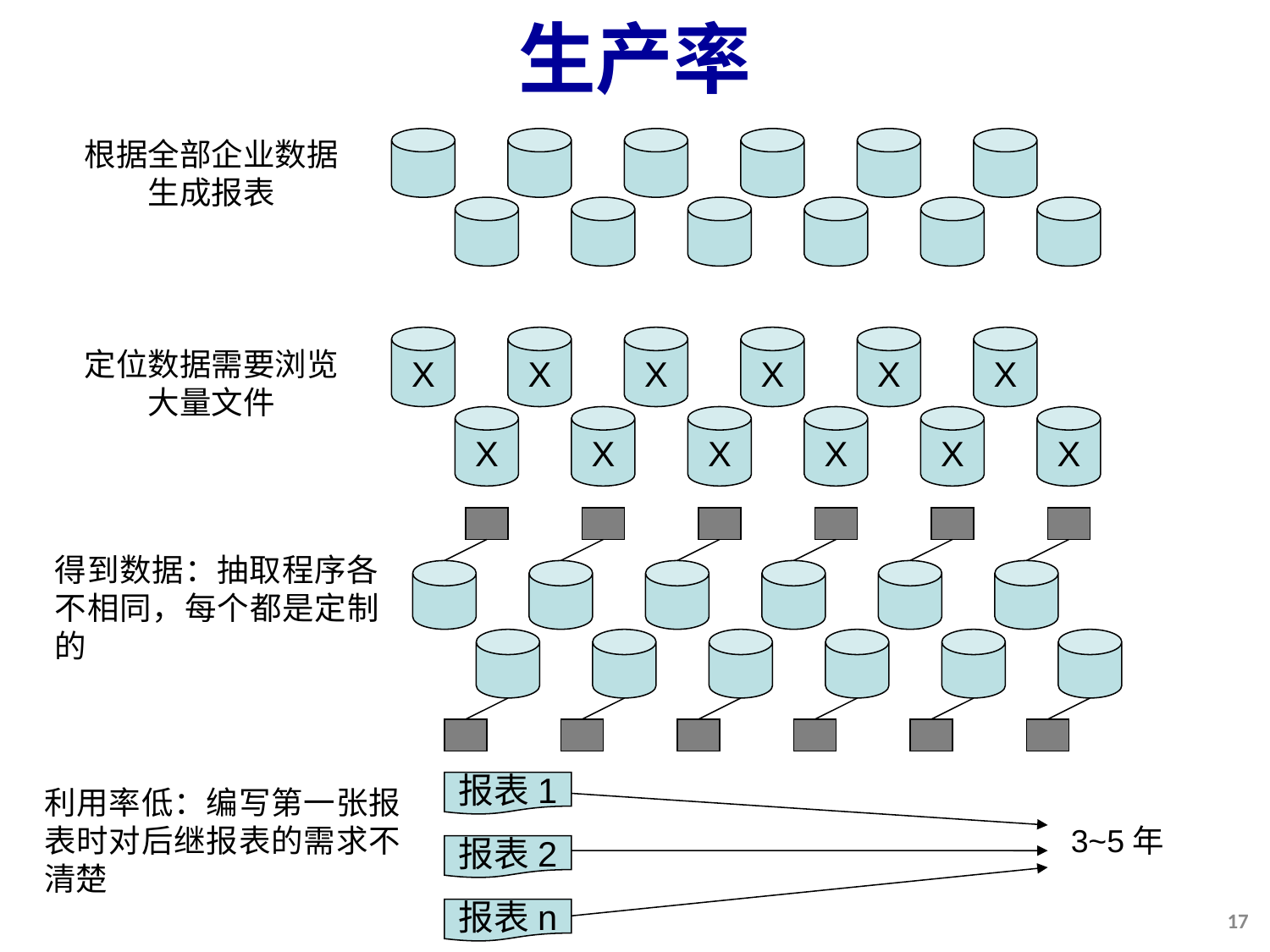

# 生产率
根据全部企业数据生成报表

X
X
X
X
X
X
X
X
X
X
X
X
定位数据需要浏览大量文件

得到数据：抽取程序各不相同，每个都是定制的
报表1
利用率低：编写第一张报表时对后继报表的需求不清楚

3~5年
报表2

报表n
17